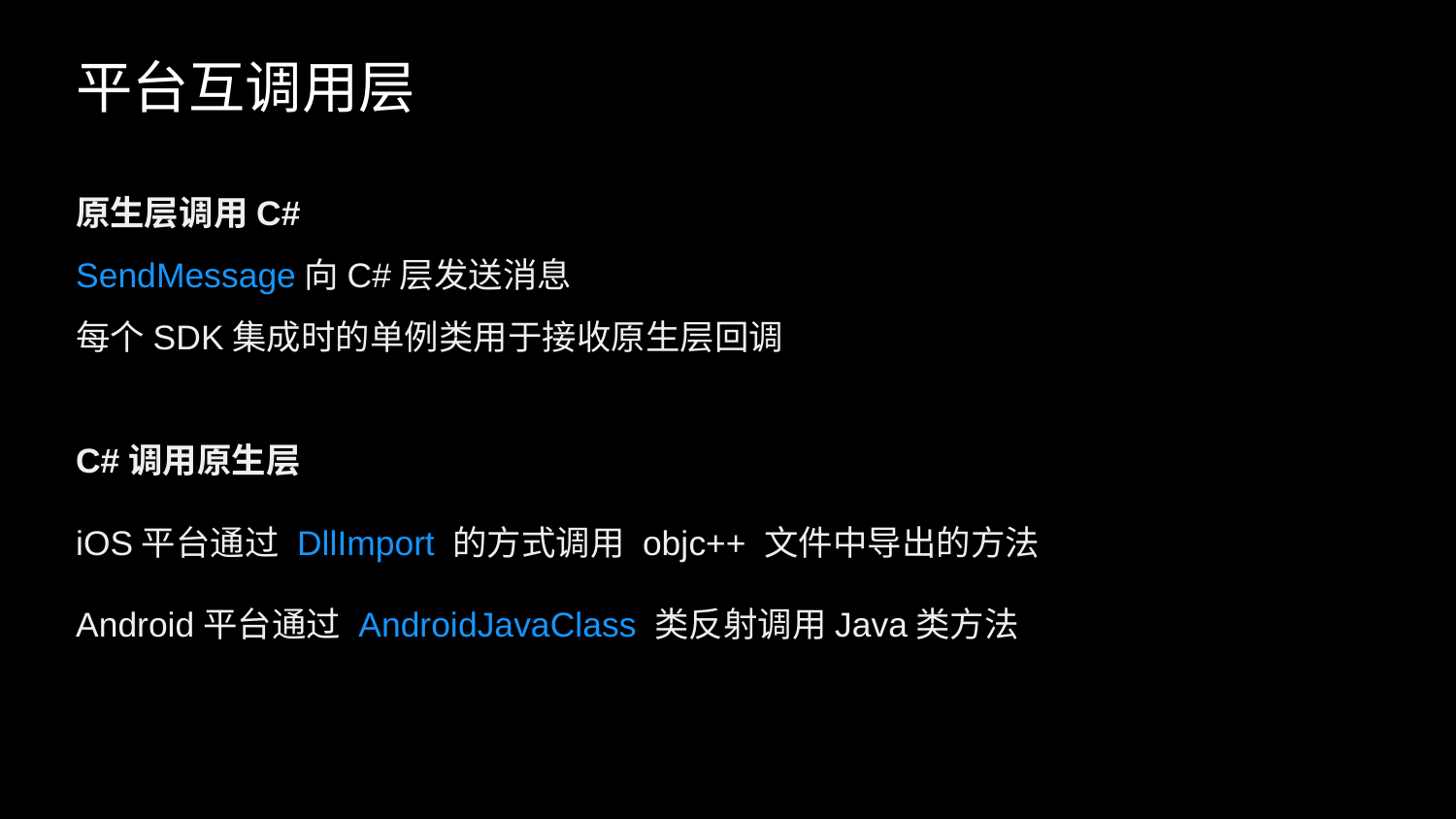

# 平台互调用层
原生层调用C#
SendMessage向C#层发送消息
每个SDK集成时的单例类用于接收原生层回调

C#调用原生层
iOS平台通过 DllImport 的方式调用 objc++ 文件中导出的方法
Android平台通过 AndroidJavaClass 类反射调用Java类方法